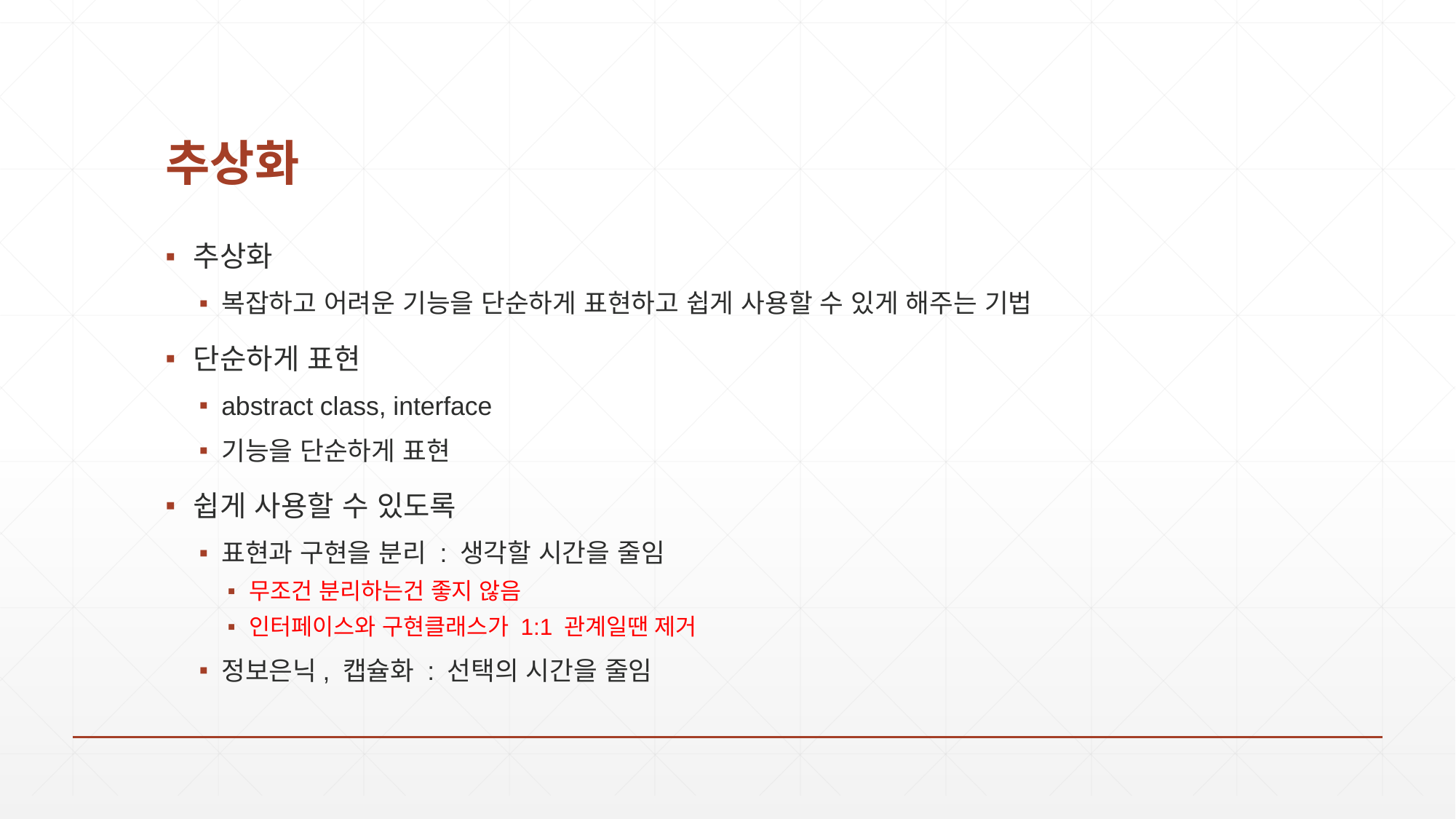

# 추상화
추상화
복잡하고 어려운 기능을 단순하게 표현하고 쉽게 사용할 수 있게 해주는 기법
단순하게 표현
abstract class, interface
기능을 단순하게 표현
쉽게 사용할 수 있도록
표현과 구현을 분리 : 생각할 시간을 줄임
무조건 분리하는건 좋지 않음
인터페이스와 구현클래스가 1:1 관계일땐 제거
정보은닉, 캡슐화 : 선택의 시간을 줄임